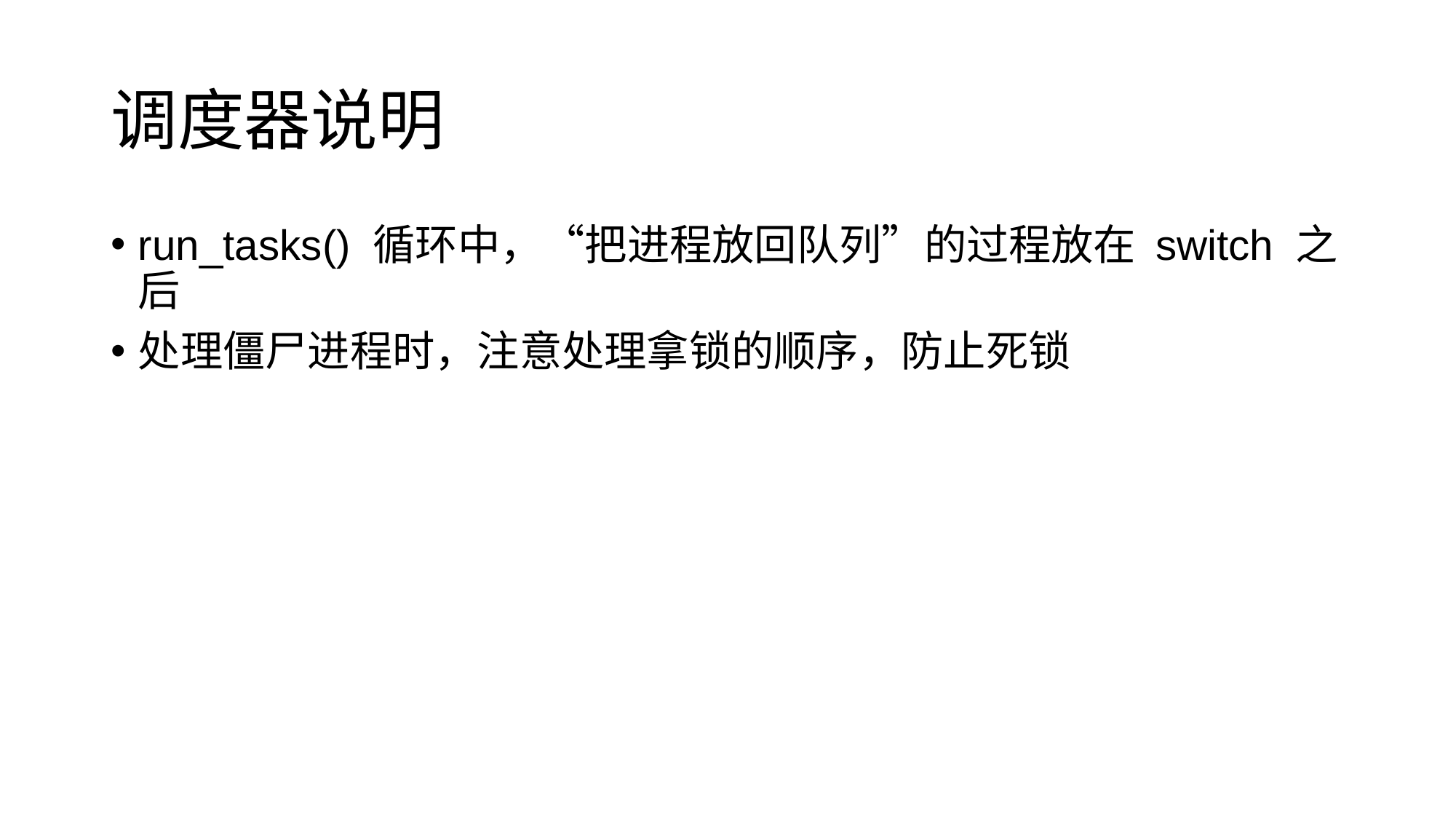

# 调度器说明
run_tasks() 循环中，“把进程放回队列”的过程放在 switch 之后
处理僵尸进程时，注意处理拿锁的顺序，防止死锁